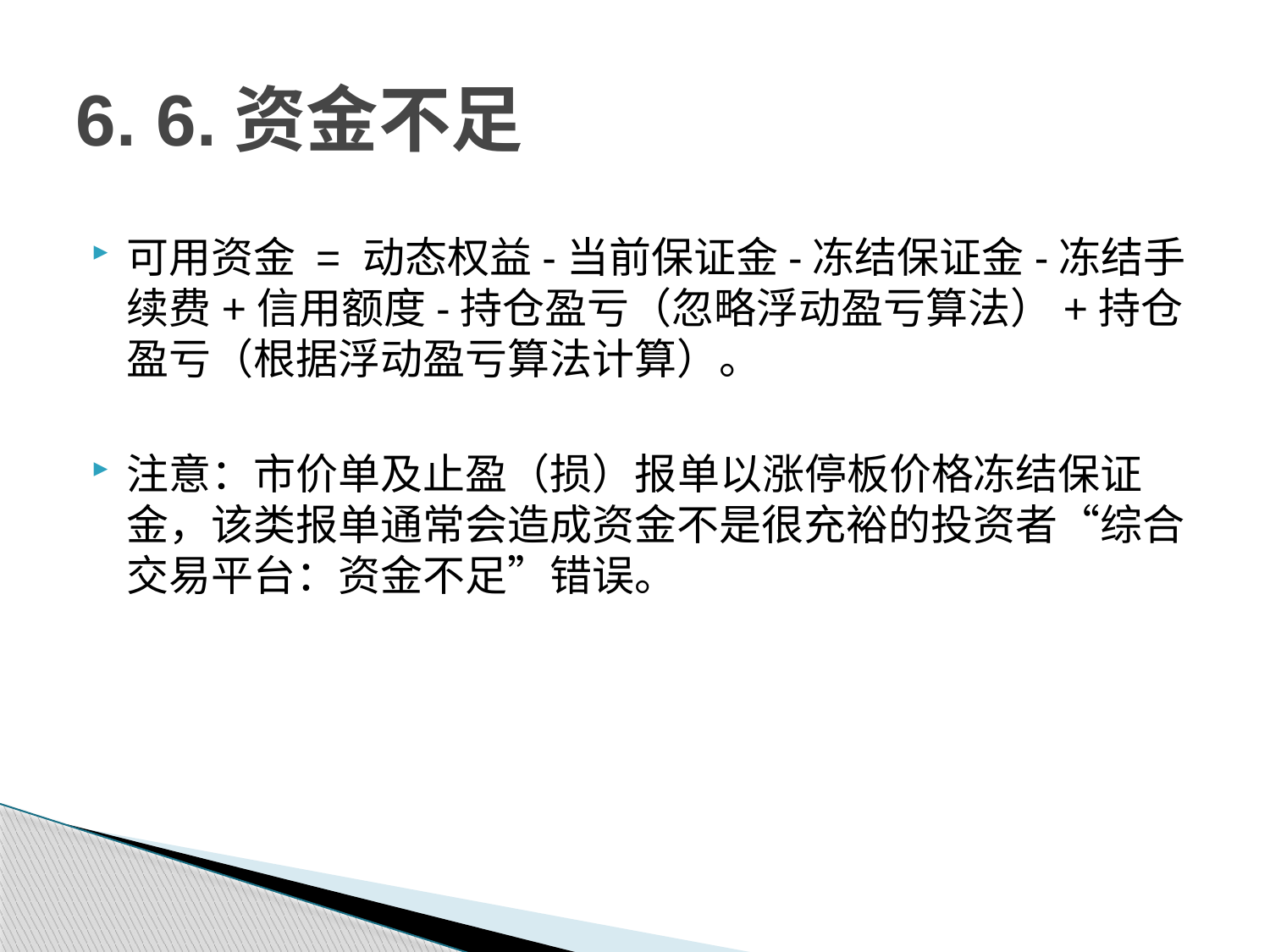

# 6. 6.资金不足

可用资金 = 动态权益-当前保证金-冻结保证金-冻结手续费+信用额度-持仓盈亏（忽略浮动盈亏算法）+持仓盈亏（根据浮动盈亏算法计算）。

注意：市价单及止盈（损）报单以涨停板价格冻结保证金，该类报单通常会造成资金不是很充裕的投资者“综合交易平台：资金不足”错误。